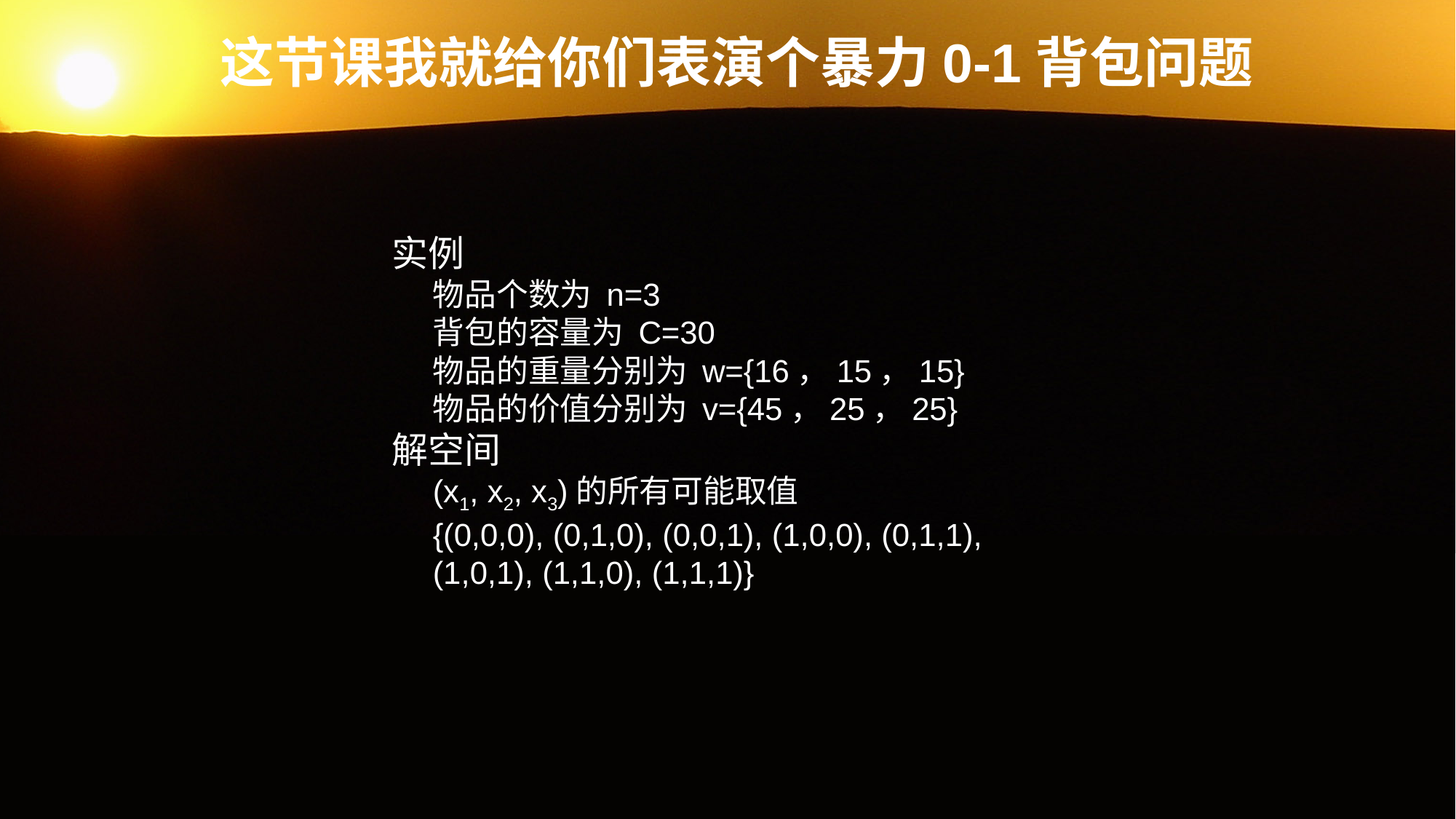

# 这节课我就给你们表演个暴力0-1背包问题
实例
物品个数为 n=3
背包的容量为 C=30
物品的重量分别为 w={16，15，15}
物品的价值分别为 v={45，25，25}
解空间
(x1, x2, x3)的所有可能取值
{(0,0,0), (0,1,0), (0,0,1), (1,0,0), (0,1,1), (1,0,1), (1,1,0), (1,1,1)}